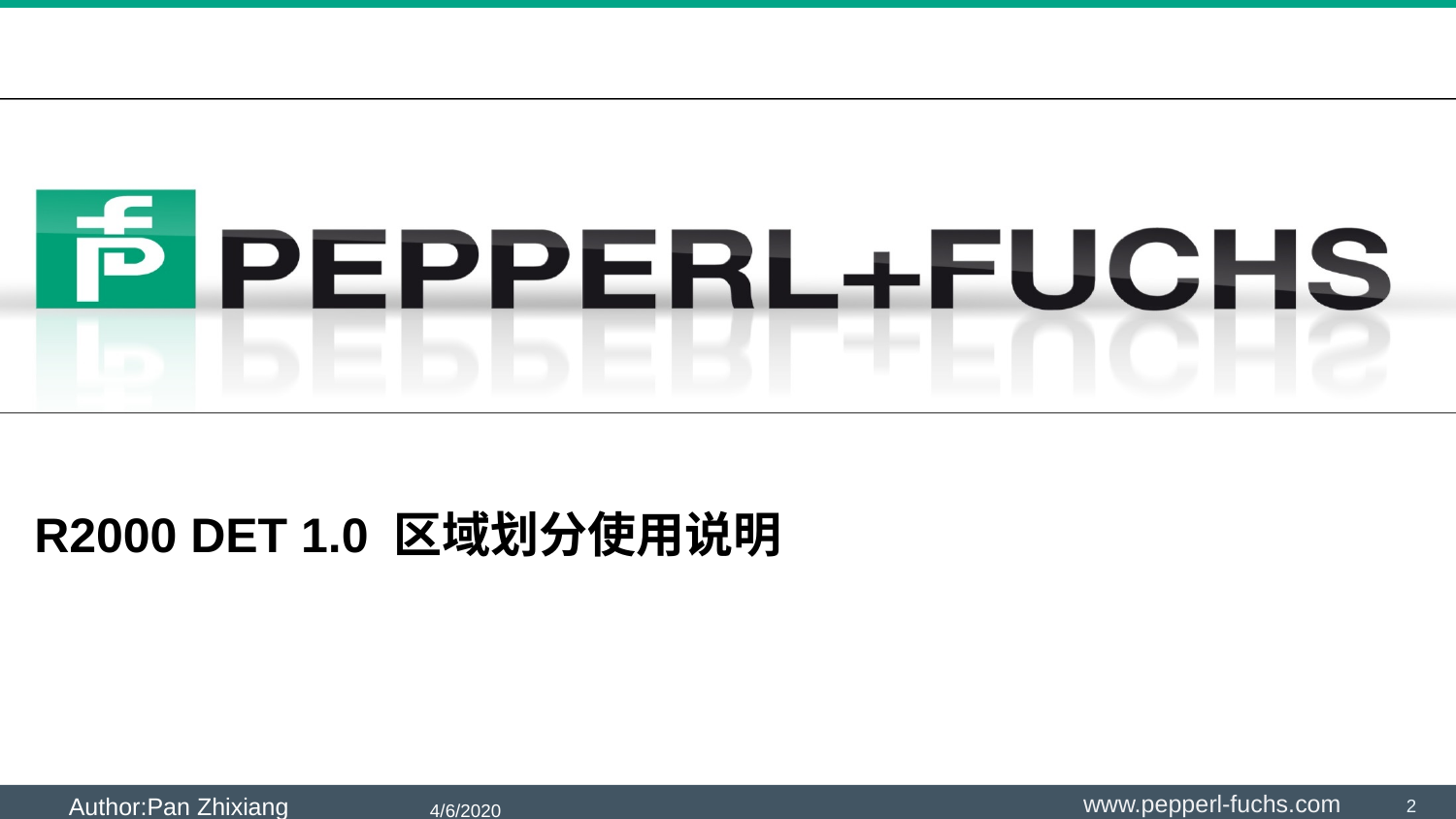

R2000 DET 1.0 区域划分使用说明
4/6/2020
Author:Pan Zhixiang
2